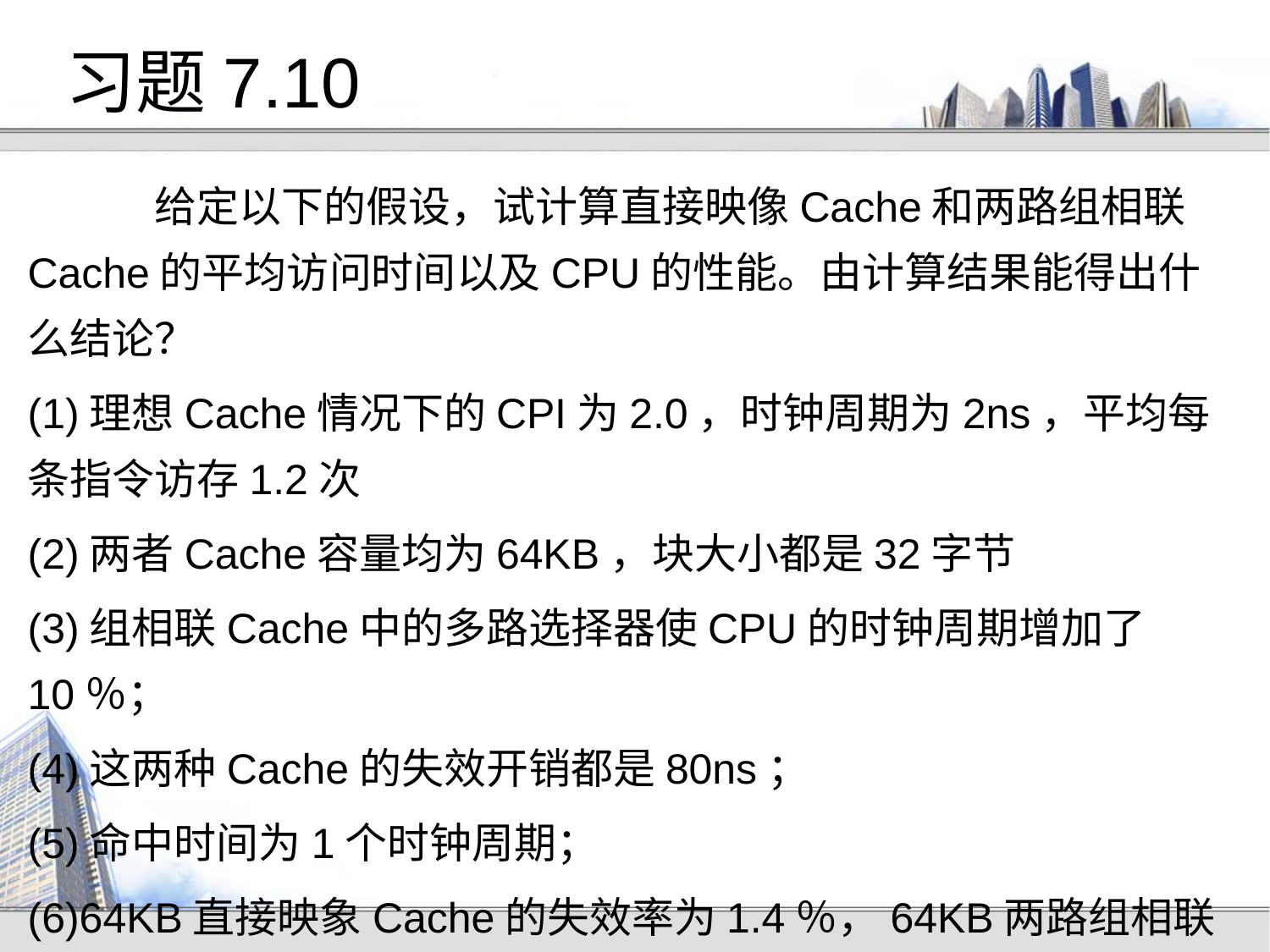

# 习题7.10
	给定以下的假设，试计算直接映像Cache和两路组相联Cache的平均访问时间以及CPU的性能。由计算结果能得出什么结论？
(1)理想Cache情况下的CPI为2.0，时钟周期为2ns，平均每条指令访存1.2次
(2)两者Cache容量均为64KB，块大小都是32字节
(3)组相联Cache中的多路选择器使CPU的时钟周期增加了10％；
(4)这两种Cache的失效开销都是80ns；
(5)命中时间为1个时钟周期；
(6)64KB直接映象Cache的失效率为1.4％，64KB两路组相联Cache的失效率为1.0％。